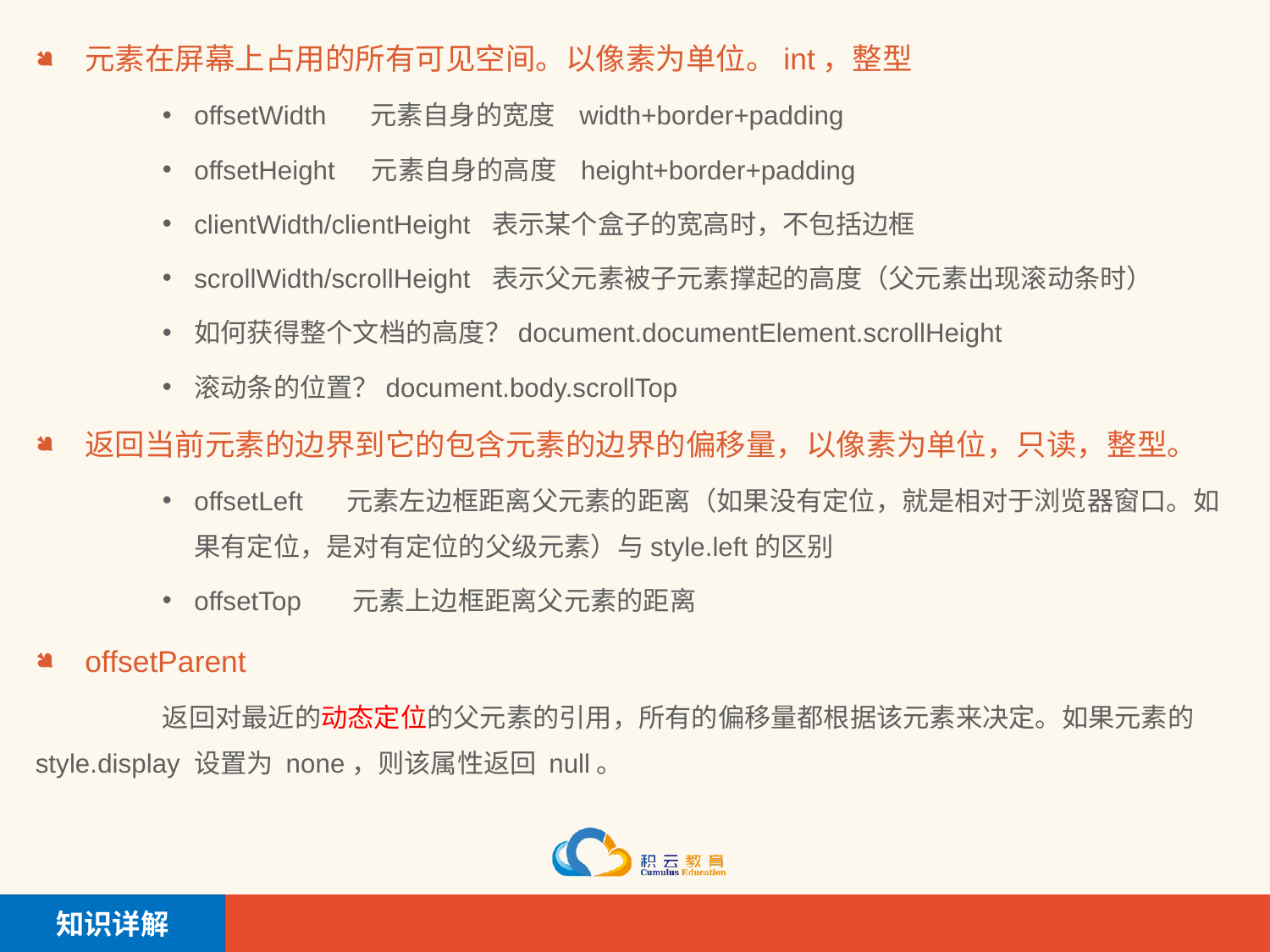

元素在屏幕上占用的所有可见空间。以像素为单位。int，整型
offsetWidth     元素自身的宽度   width+border+padding
offsetHeight    元素自身的高度   height+border+padding
clientWidth/clientHeight  表示某个盒子的宽高时，不包括边框
scrollWidth/scrollHeight  表示父元素被子元素撑起的高度（父元素出现滚动条时）
如何获得整个文档的高度？document.documentElement.scrollHeight
滚动条的位置？document.body.scrollTop
返回当前元素的边界到它的包含元素的边界的偏移量，以像素为单位，只读，整型。
offsetLeft     元素左边框距离父元素的距离（如果没有定位，就是相对于浏览器窗口。如果有定位，是对有定位的父级元素）与style.left的区别
offsetTop      元素上边框距离父元素的距离
offsetParent
返回对最近的动态定位的父元素的引用，所有的偏移量都根据该元素来决定。如果元素的 style.display 设置为 none，则该属性返回 null。